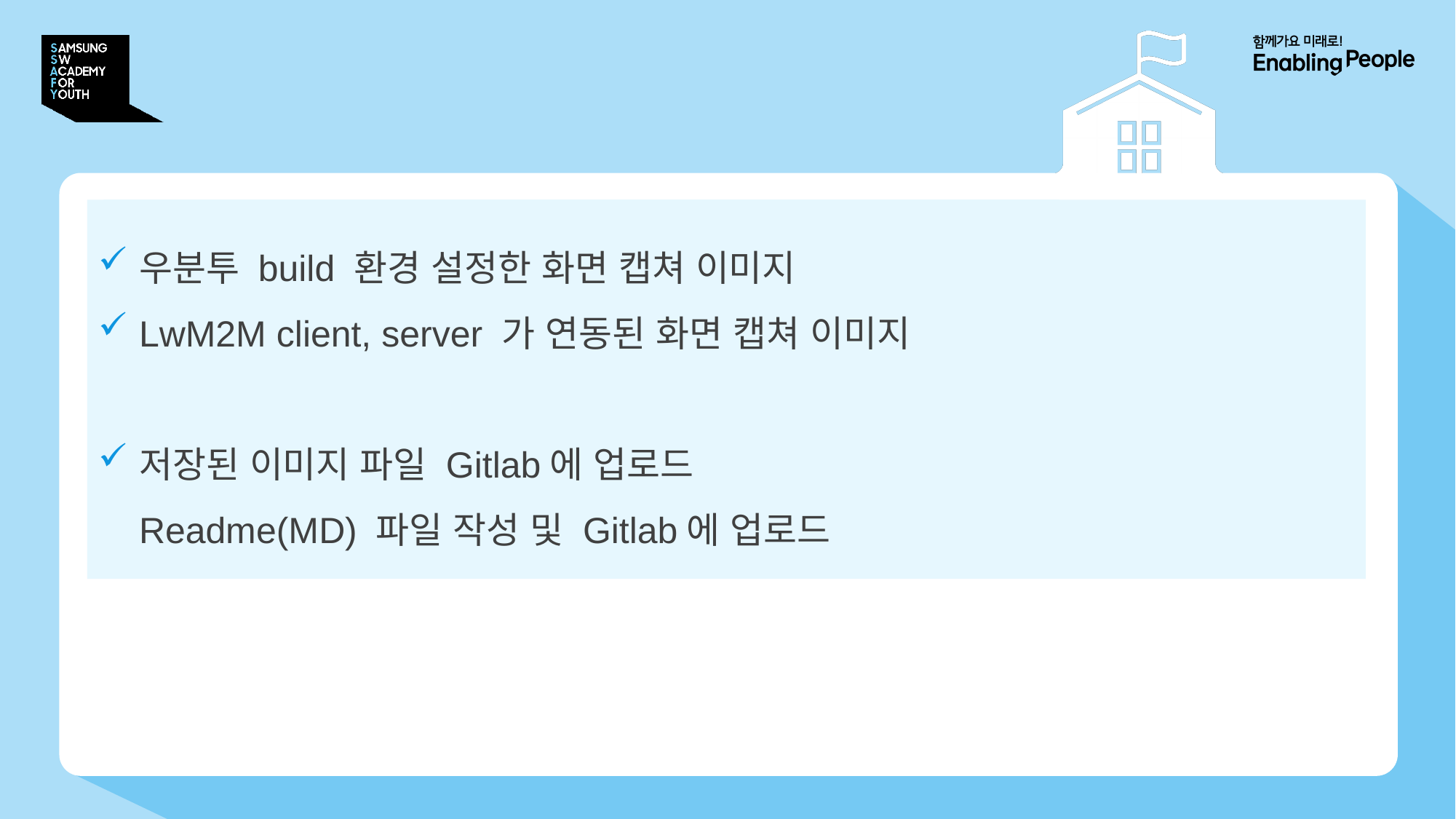

# 4. 제출
우분투 build 환경 설정한 화면 캡쳐 이미지
LwM2M client, server 가 연동된 화면 캡쳐 이미지

저장된 이미지 파일 Gitlab에 업로드
Readme(MD) 파일 작성 및 Gitlab에 업로드